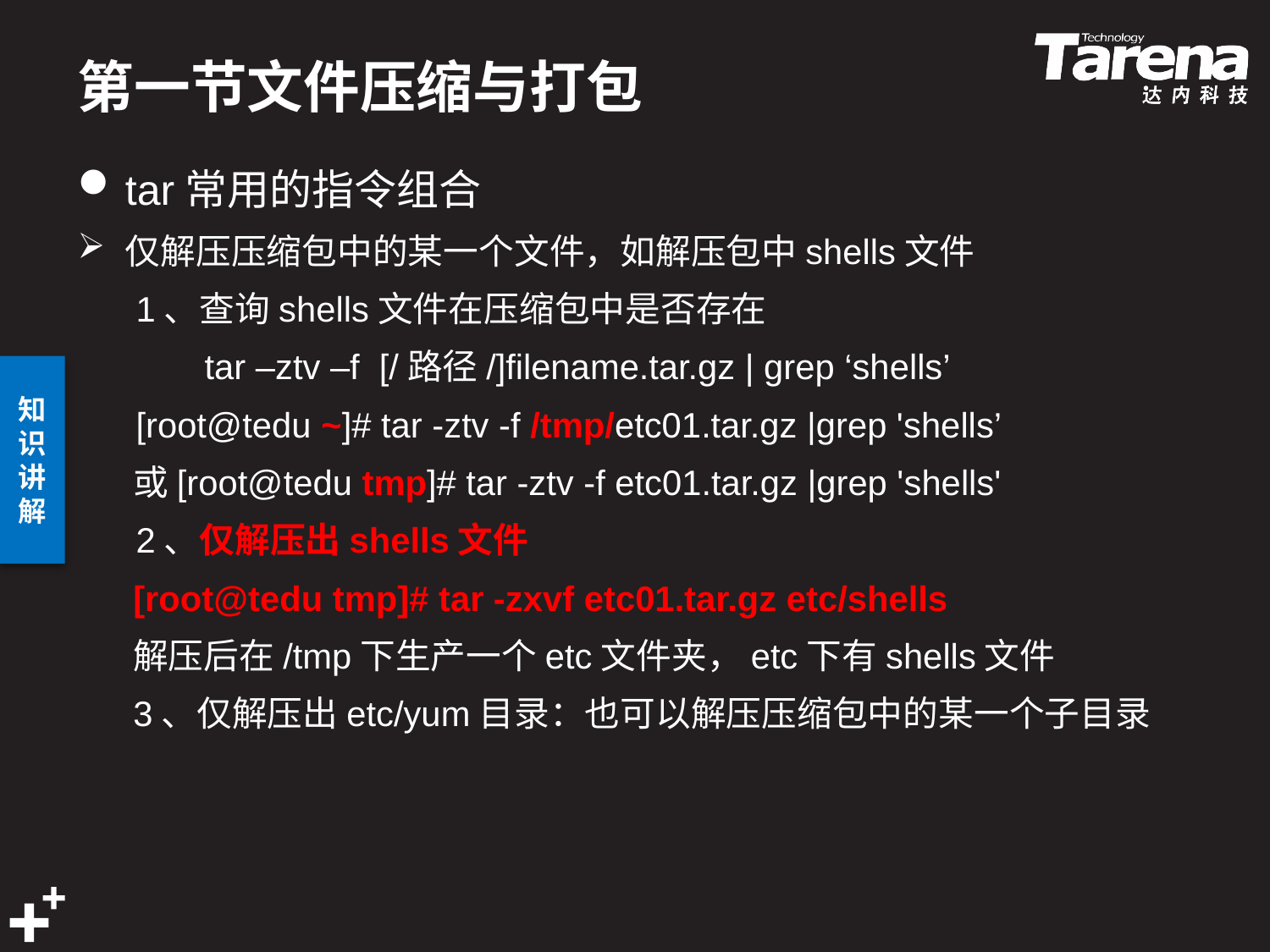

# 第一节文件压缩与打包
tar常用的指令组合
仅解压压缩包中的某一个文件，如解压包中shells文件
      1、查询shells文件在压缩包中是否存在
	tar –ztv –f  [/路径/]filename.tar.gz | grep ‘shells’
      [root@tedu ~]# tar -ztv -f /tmp/etc01.tar.gz |grep 'shells’
      或[root@tedu tmp]# tar -ztv -f etc01.tar.gz |grep 'shells'
      2、仅解压出shells文件
[root@tedu tmp]# tar -zxvf etc01.tar.gz etc/shells
解压后在/tmp下生产一个etc文件夹，etc下有shells文件
3、仅解压出etc/yum目录：也可以解压压缩包中的某一个子目录